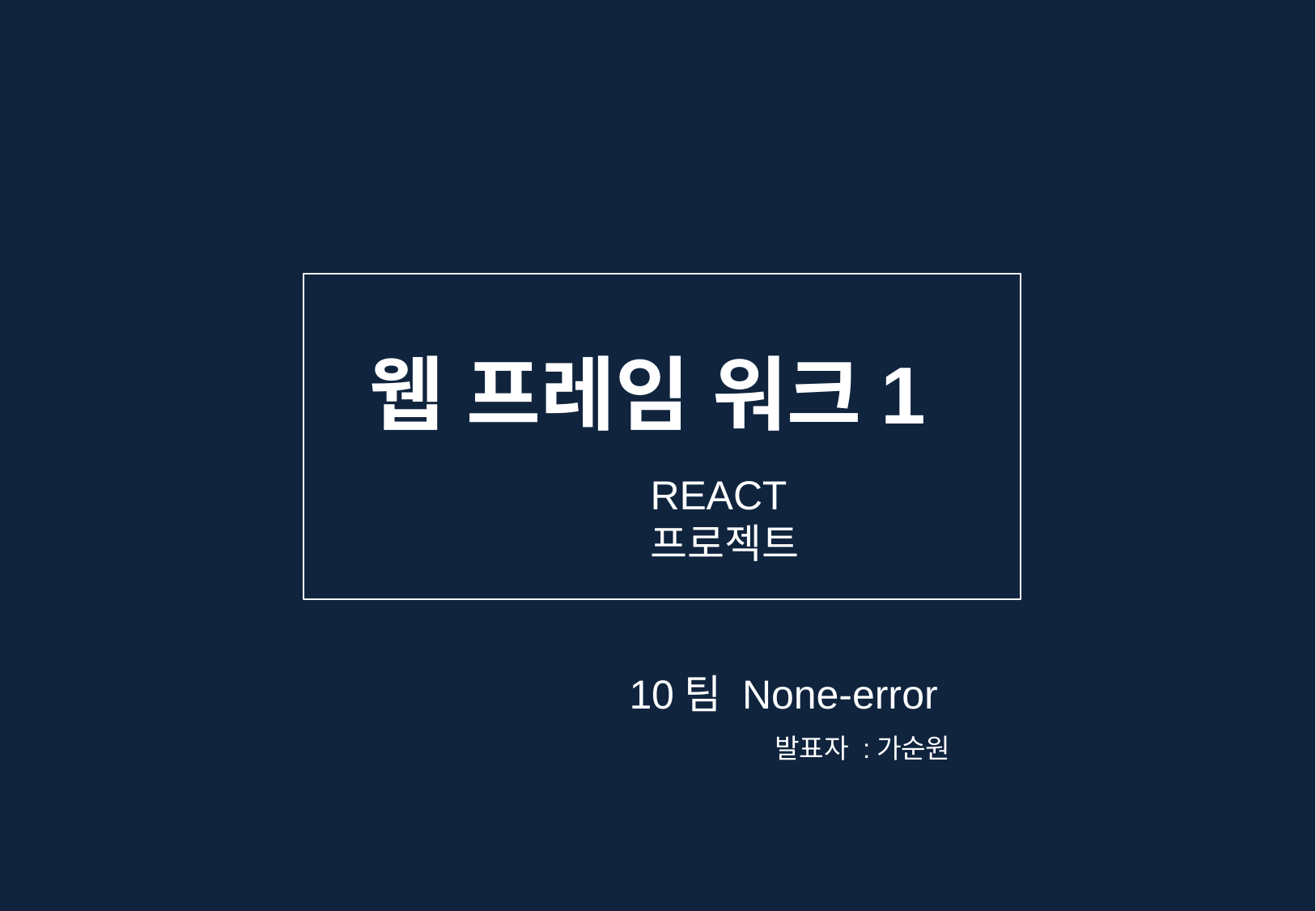

웹 프레임 워크1
REACT 프로젝트
10팀 None-error
발표자 :가순원